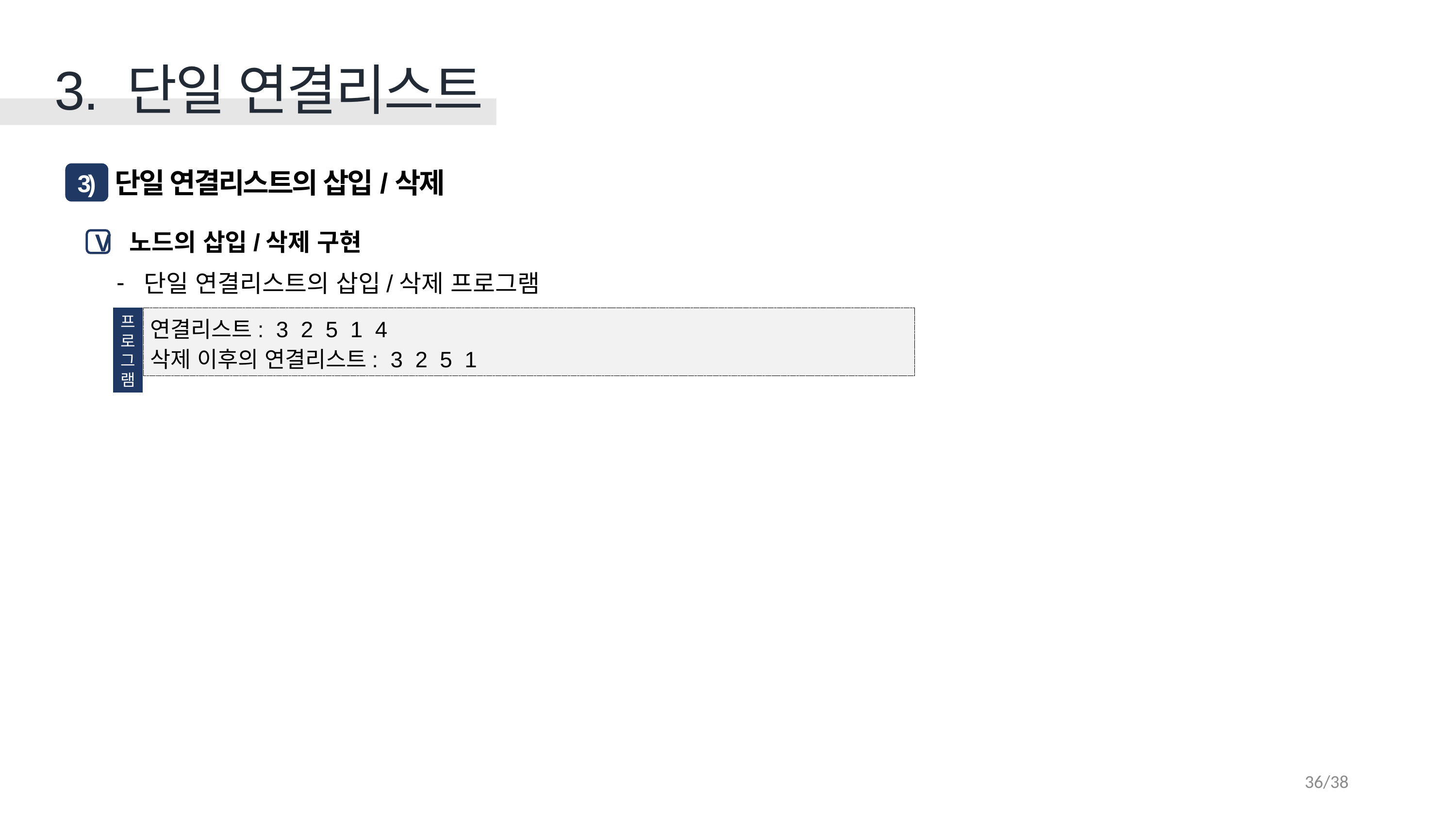

3. 단일 연결리스트

 단일 연결리스트의 삽입/삭제
3)
 노드의 삽입/삭제 구현

단일 연결리스트의 삽입/삭제 프로그램
V
프
로
그
램
연결리스트:  3  2  5  1  4
삭제 이후의 연결리스트:  3  2  5  1
36/38